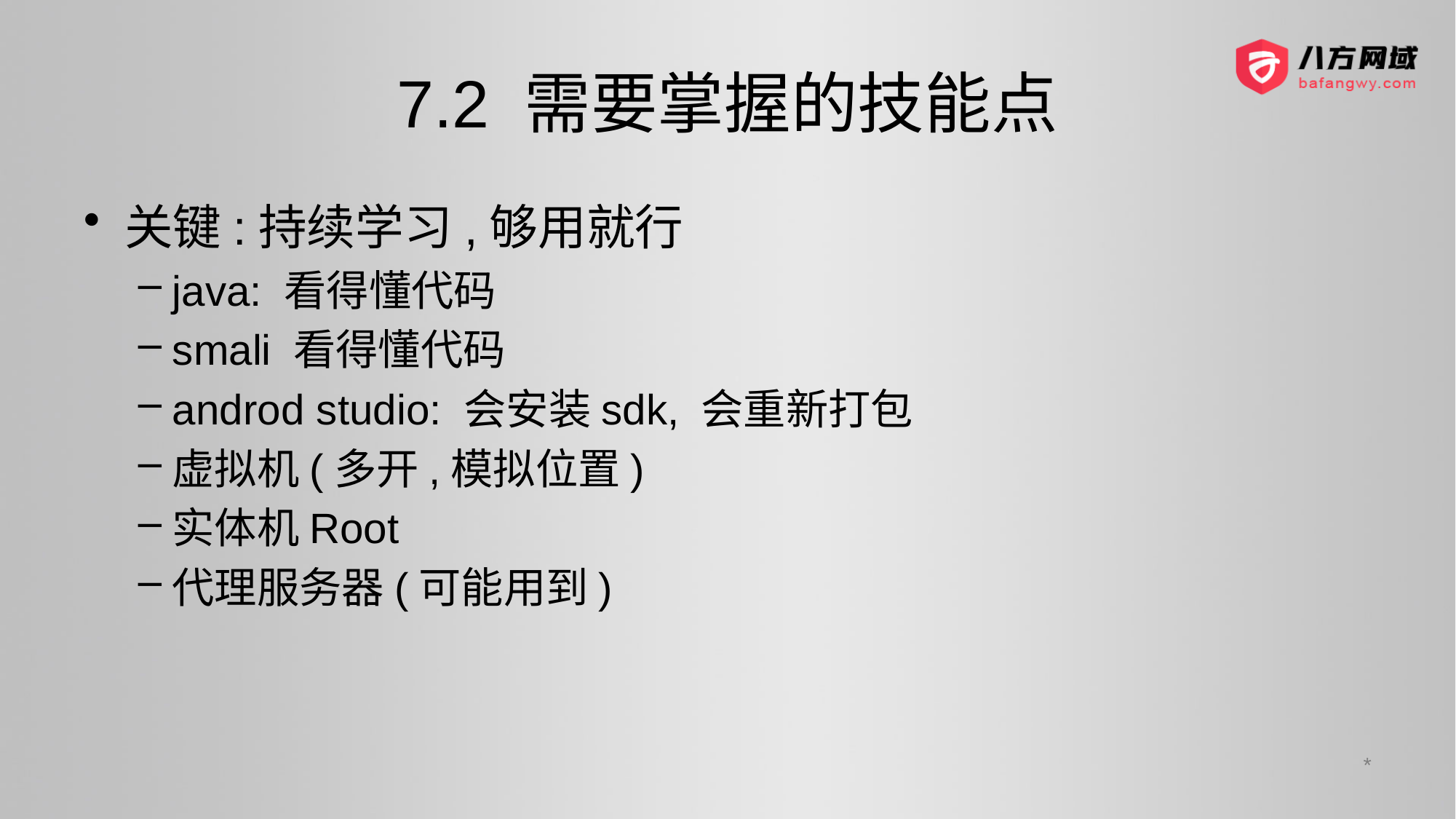

# 7.2 需要掌握的技能点
关键:持续学习,够用就行
java: 看得懂代码
smali 看得懂代码
androd studio: 会安装sdk, 会重新打包
虚拟机(多开,模拟位置)
实体机Root
代理服务器(可能用到)
*